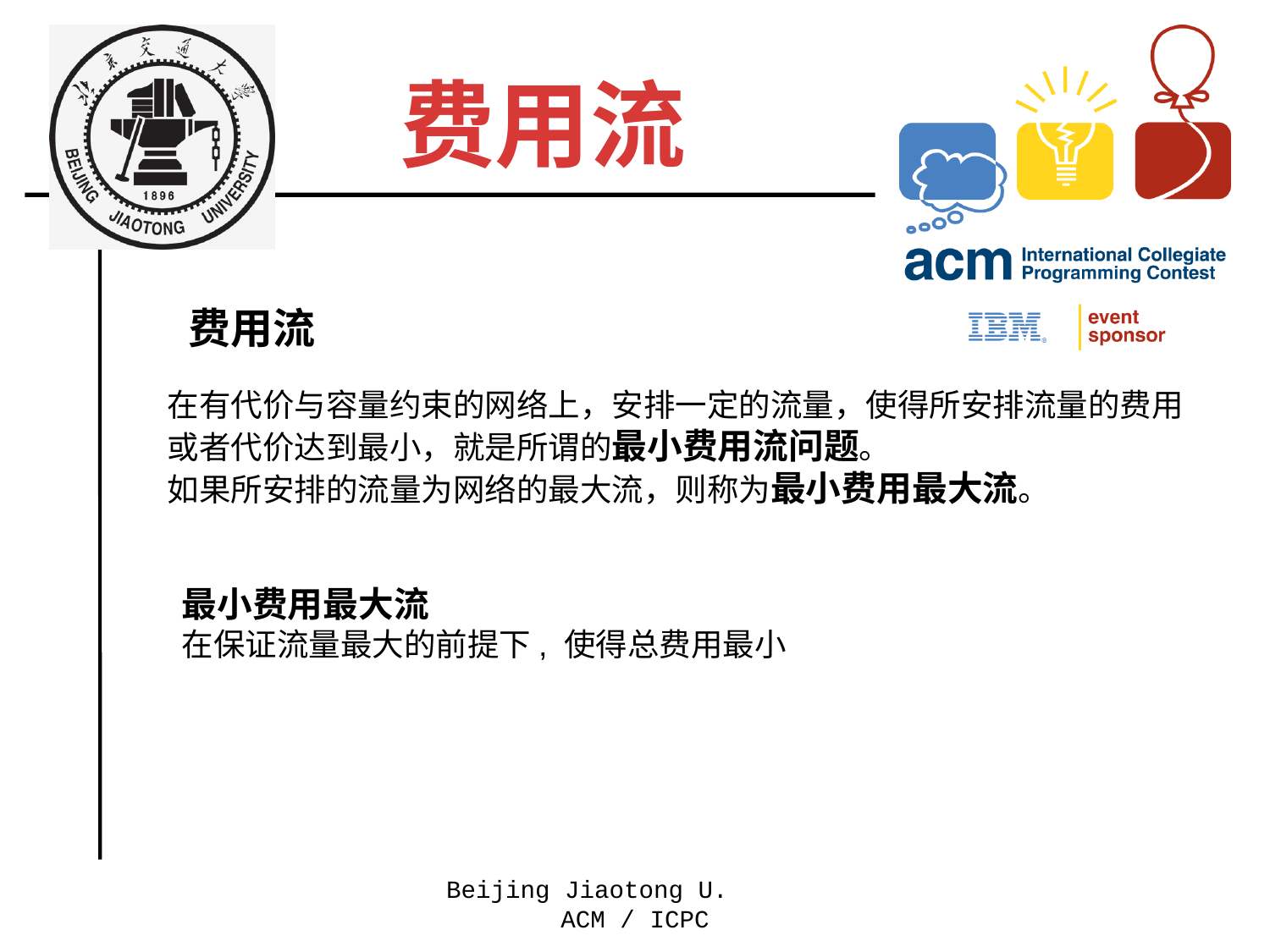

费用流

费用流

在有代价与容量约束的网络上，安排一定的流量，使得所安排流量的费用或者代价达到最小，就是所谓的最小费用流问题。
如果所安排的流量为网络的最大流，则称为最小费用最大流。
最小费用最大流
在保证流量最大的前提下, 使得总费用最小